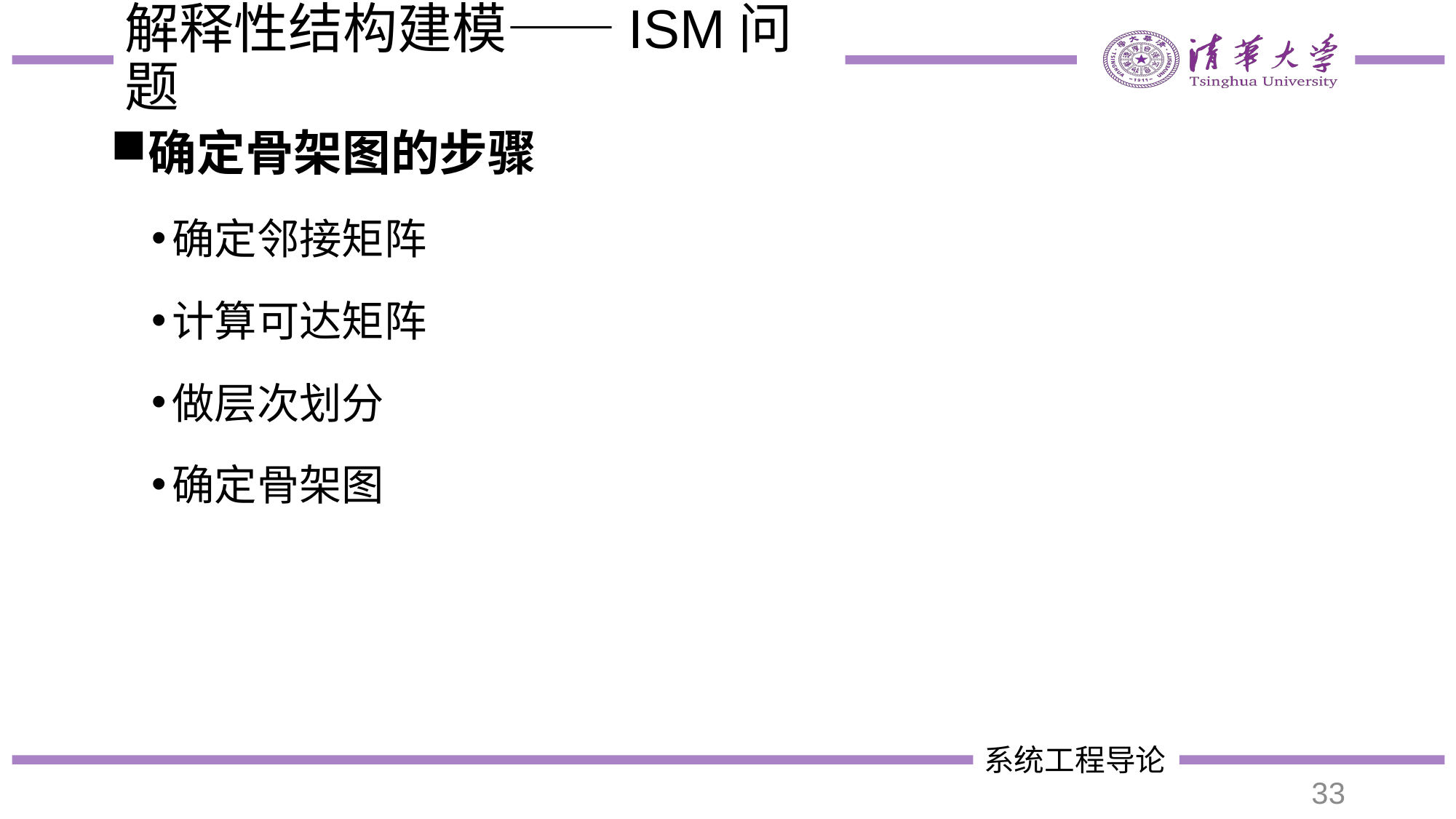

# 解释性结构建模——ISM问题
确定骨架图的步骤
确定邻接矩阵
计算可达矩阵
做层次划分
确定骨架图

33